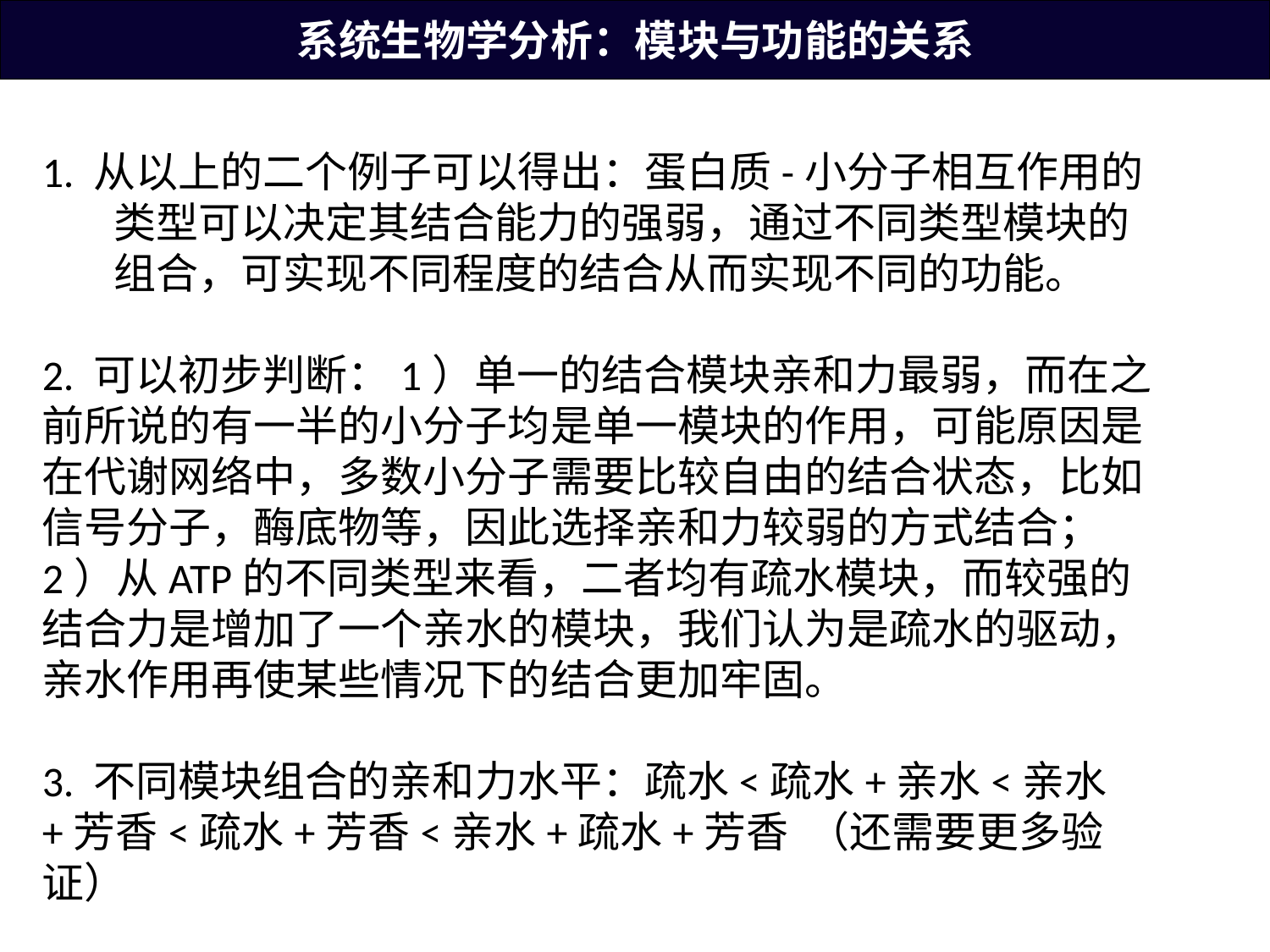

系统生物学分析：模块与功能的关系
1. 从以上的二个例子可以得出：蛋白质-小分子相互作用的类型可以决定其结合能力的强弱，通过不同类型模块的组合，可实现不同程度的结合从而实现不同的功能。

2. 可以初步判断：1）单一的结合模块亲和力最弱，而在之前所说的有一半的小分子均是单一模块的作用，可能原因是在代谢网络中，多数小分子需要比较自由的结合状态，比如信号分子，酶底物等，因此选择亲和力较弱的方式结合；2）从ATP的不同类型来看，二者均有疏水模块，而较强的结合力是增加了一个亲水的模块，我们认为是疏水的驱动，亲水作用再使某些情况下的结合更加牢固。

3. 不同模块组合的亲和力水平：疏水<疏水+亲水<亲水+芳香<疏水+芳香<亲水+疏水+芳香  （还需要更多验证）